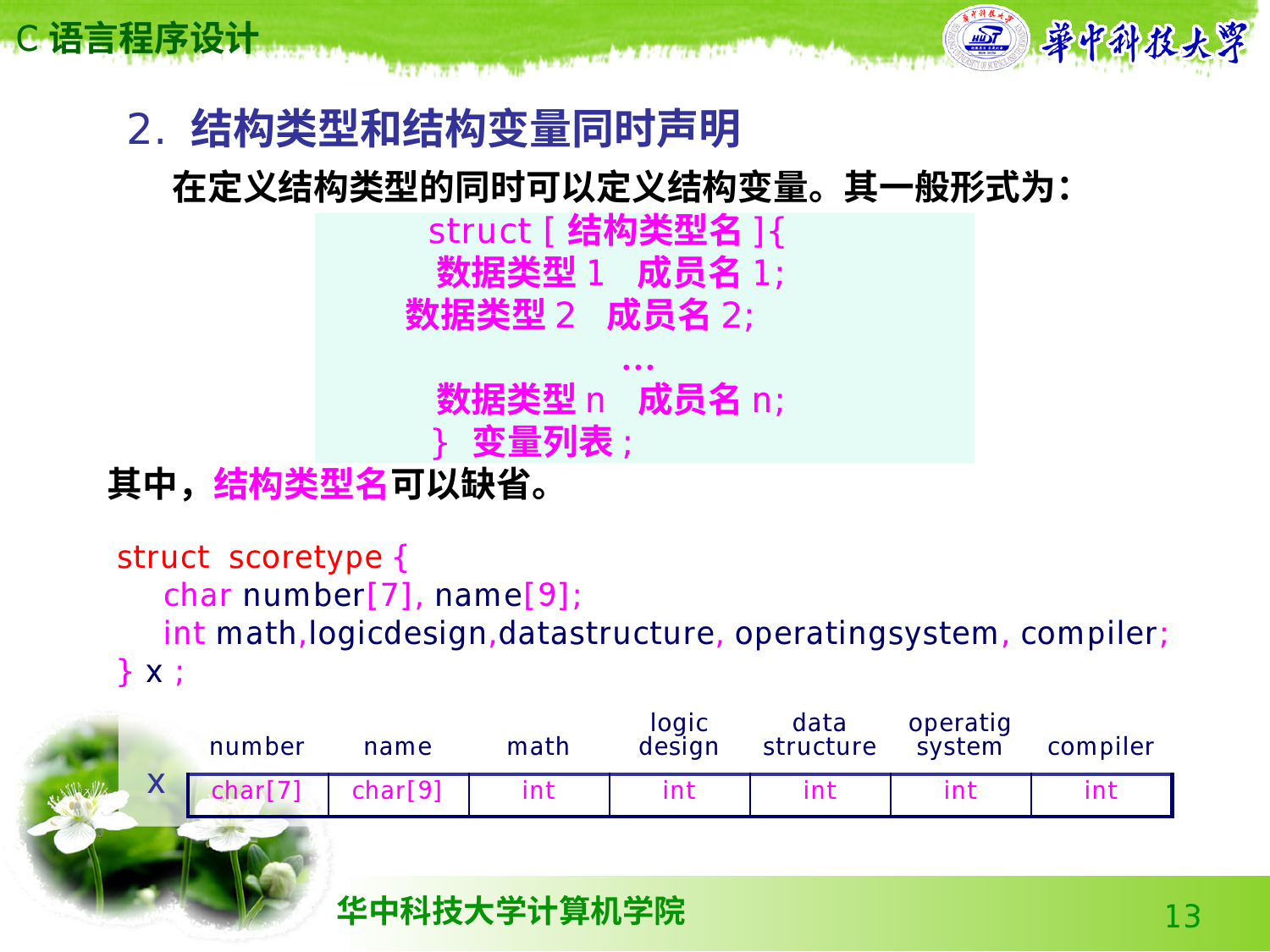

2. 结构类型和结构变量同时声明
       在定义结构类型的同时可以定义结构变量。其一般形式为：
                               struct [结构类型名]{
	                        数据类型1  成员名1;
                                    数据类型2  成员名2;
	  	                         …
	                        数据类型n  成员名n;
	                   } 变量列表;
其中，结构类型名可以缺省。

struct  scoretype {
     char number[7], name[9];
     int math,logicdesign,datastructure, operatingsystem, compiler;
} x ;

| number | name | math | logic design | data structure | operatig system | compiler |
| --- | --- | --- | --- | --- | --- | --- |
x
| char[7] | char[9] | int | int | int | int | int |
| --- | --- | --- | --- | --- | --- | --- |
13